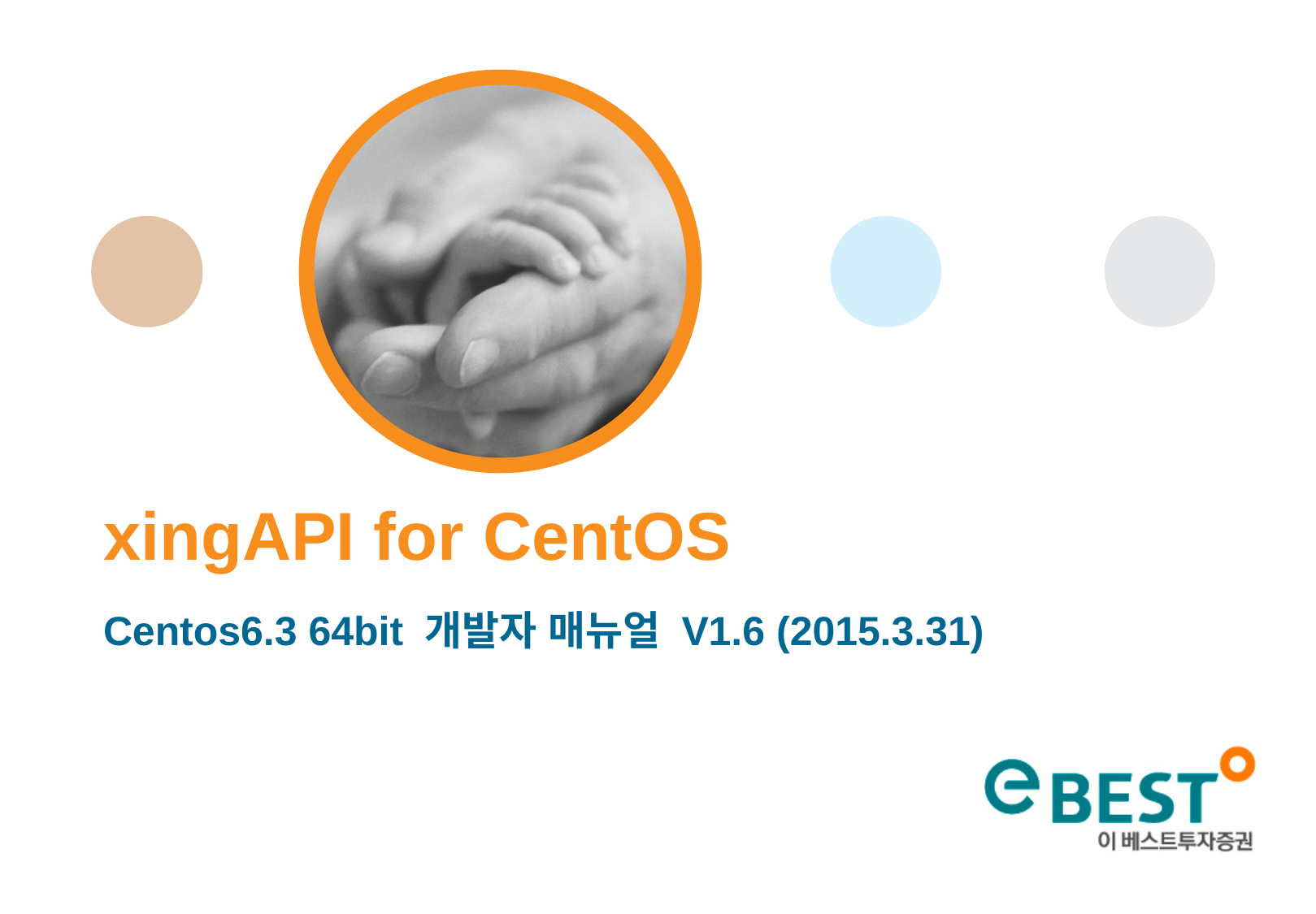

# xingAPI for CentOS
Centos6.3 64bit 개발자 매뉴얼 V1.6 (2015.3.31)